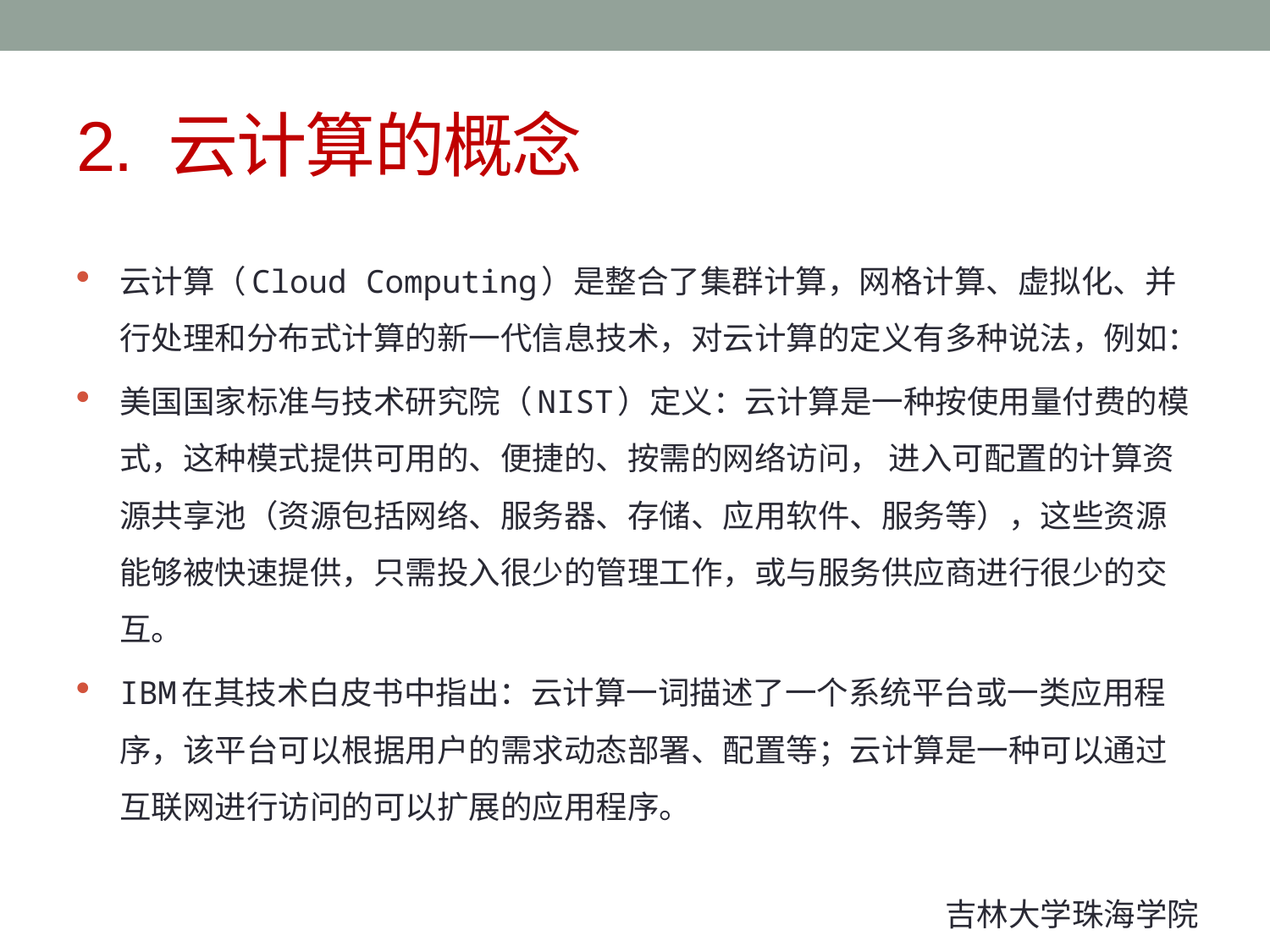

# 2. 云计算的概念
云计算（Cloud Computing）是整合了集群计算，网格计算、虚拟化、并行处理和分布式计算的新一代信息技术，对云计算的定义有多种说法，例如：
美国国家标准与技术研究院（NIST）定义：云计算是一种按使用量付费的模式，这种模式提供可用的、便捷的、按需的网络访问， 进入可配置的计算资源共享池（资源包括网络、服务器、存储、应用软件、服务等），这些资源能够被快速提供，只需投入很少的管理工作，或与服务供应商进行很少的交互。
IBM在其技术白皮书中指出：云计算一词描述了一个系统平台或一类应用程序，该平台可以根据用户的需求动态部署、配置等；云计算是一种可以通过互联网进行访问的可以扩展的应用程序。